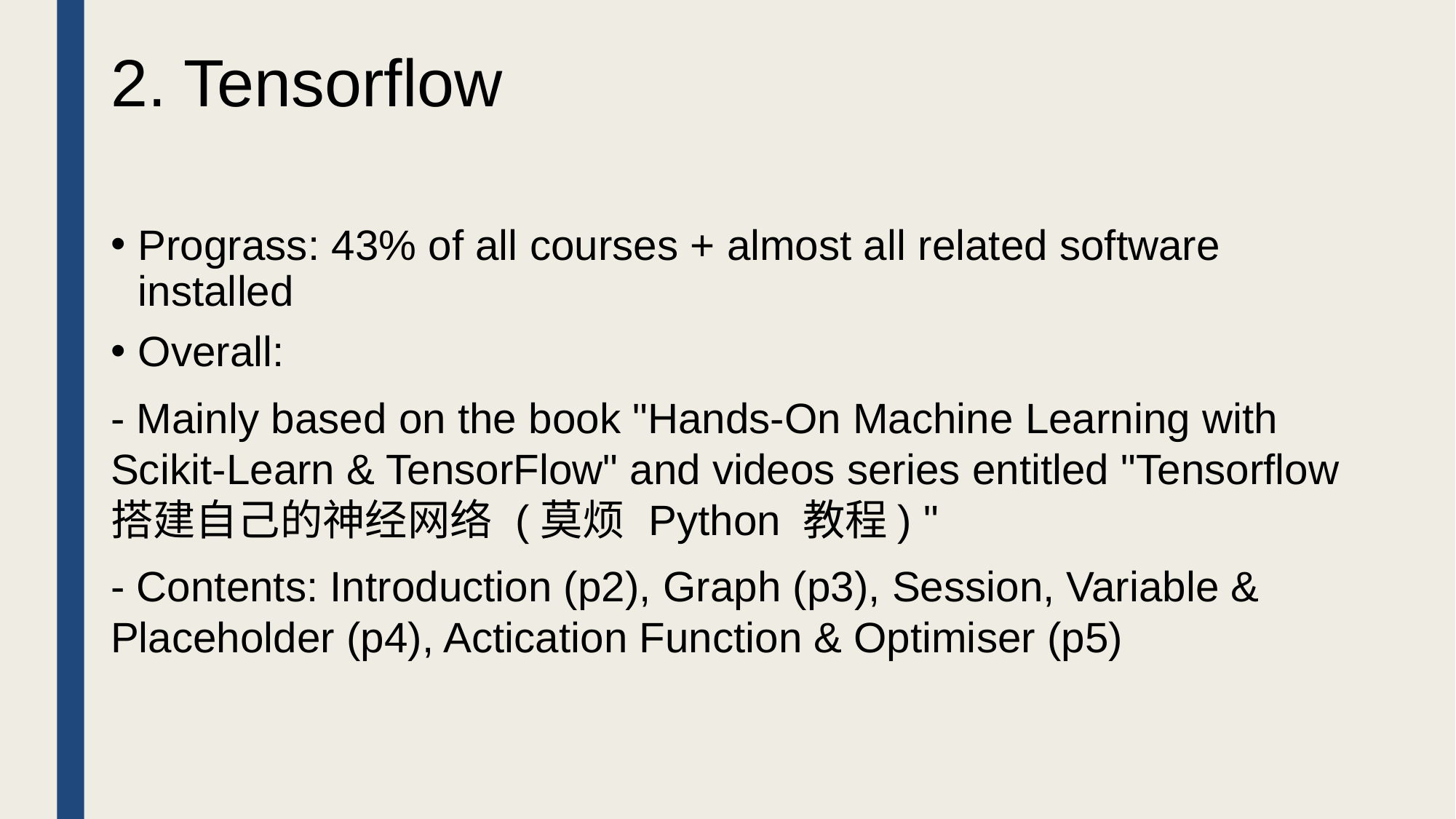

2. Tensorflow
Prograss: 43% of all courses + almost all related software installed
Overall:
- Mainly based on the book "Hands-On Machine Learning with Scikit-Learn & TensorFlow" and videos series entitled "Tensorflow 搭建自己的神经网络 (莫烦 Python 教程) "
- Contents: Introduction (p2), Graph (p3), Session, Variable & Placeholder (p4), Actication Function & Optimiser (p5)